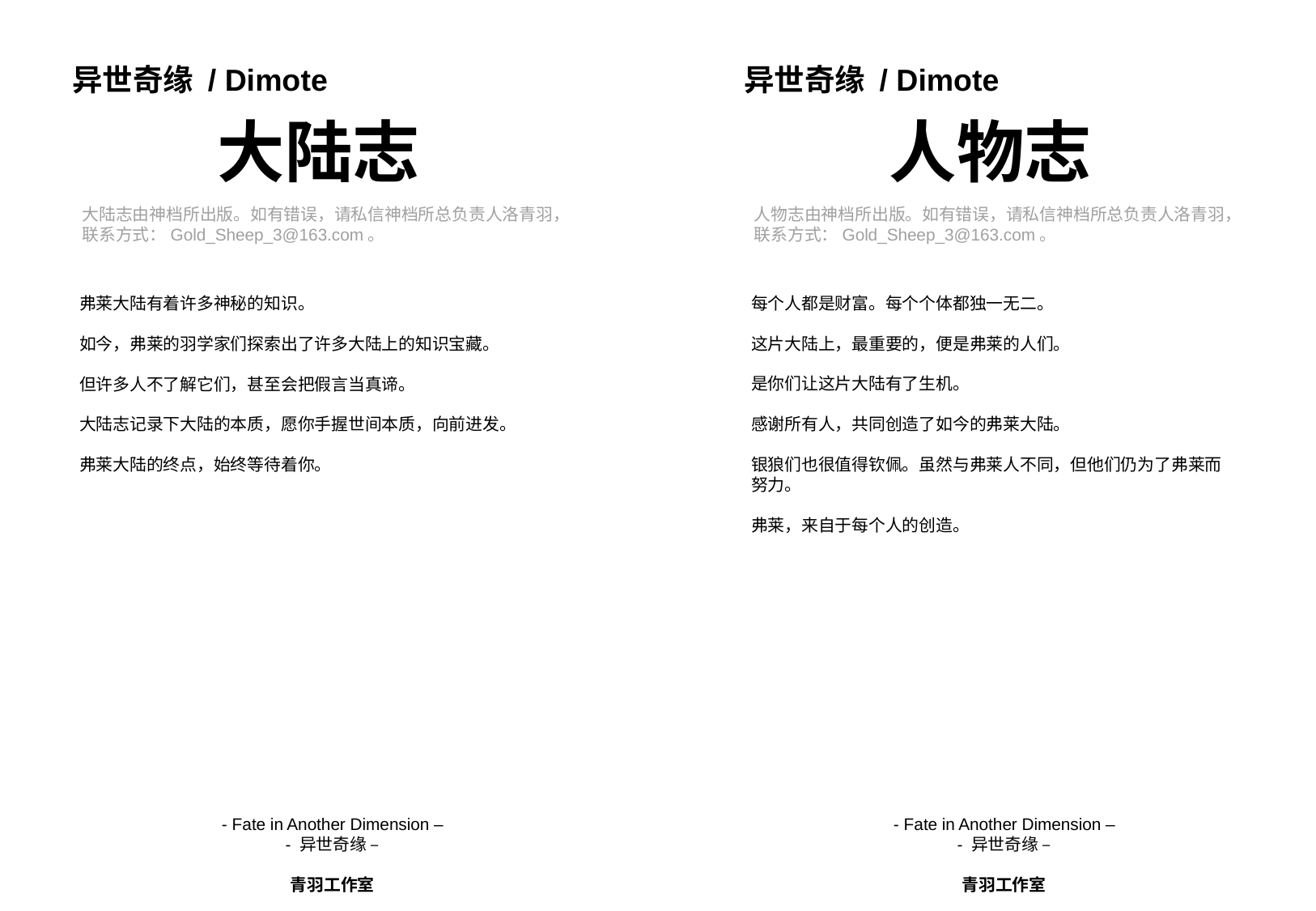

异世奇缘 / Dimote
异世奇缘 / Dimote
大陆志
人物志
大陆志由神档所出版。如有错误，请私信神档所总负责人洛青羽，联系方式：Gold_Sheep_3@163.com。
人物志由神档所出版。如有错误，请私信神档所总负责人洛青羽，联系方式：Gold_Sheep_3@163.com。
弗莱大陆有着许多神秘的知识。

如今，弗莱的羽学家们探索出了许多大陆上的知识宝藏。

但许多人不了解它们，甚至会把假言当真谛。

大陆志记录下大陆的本质，愿你手握世间本质，向前进发。

弗莱大陆的终点，始终等待着你。
每个人都是财富。每个个体都独一无二。

这片大陆上，最重要的，便是弗莱的人们。

是你们让这片大陆有了生机。

感谢所有人，共同创造了如今的弗莱大陆。

银狼们也很值得钦佩。虽然与弗莱人不同，但他们仍为了弗莱而努力。

弗莱，来自于每个人的创造。
- Fate in Another Dimension –
- 异世奇缘 –

青羽工作室
- Fate in Another Dimension –
- 异世奇缘 –

青羽工作室